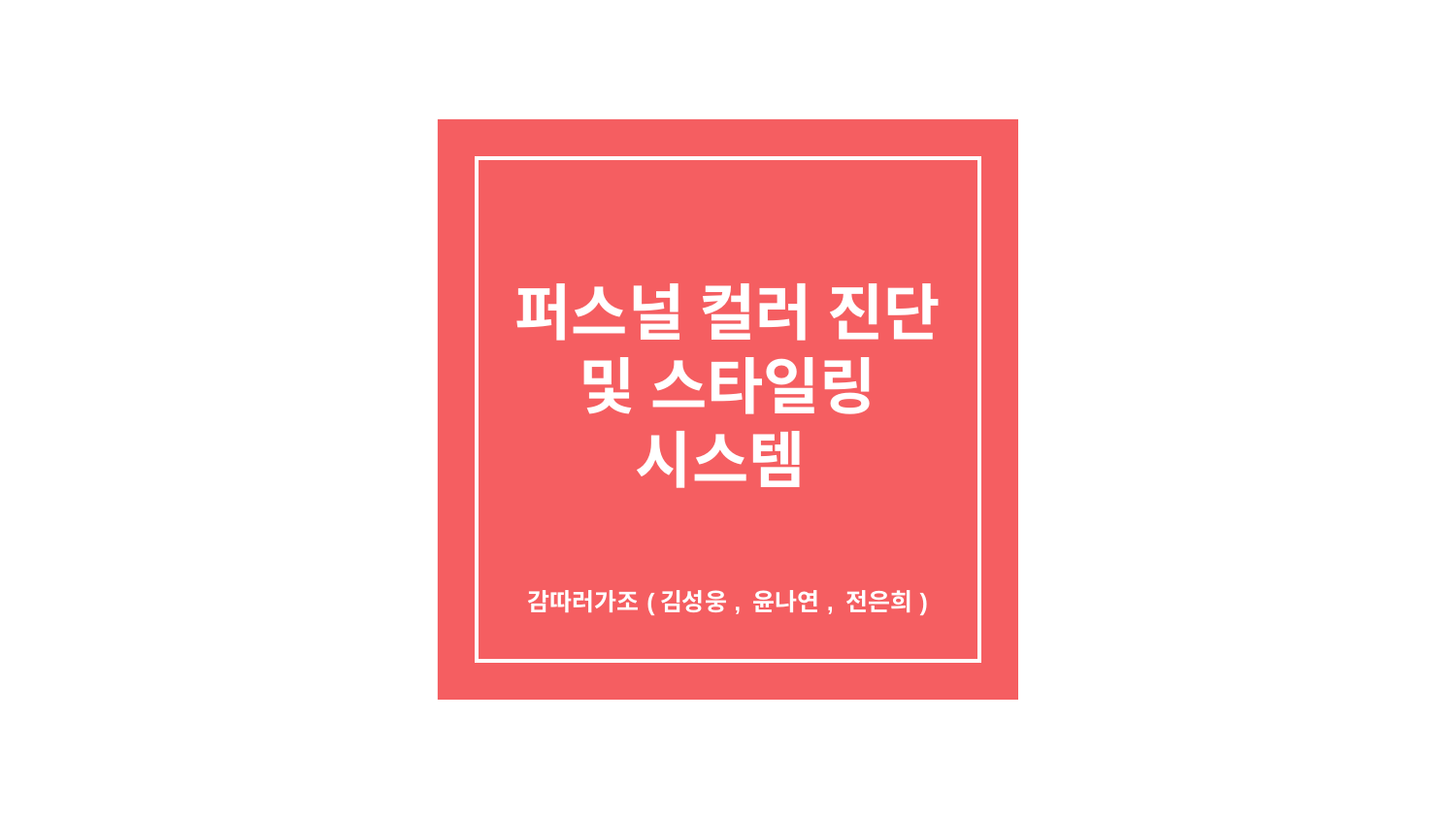

# 퍼스널 컬러 진단 및 스타일링 시스템
감따러가조(김성웅, 윤나연, 전은희)